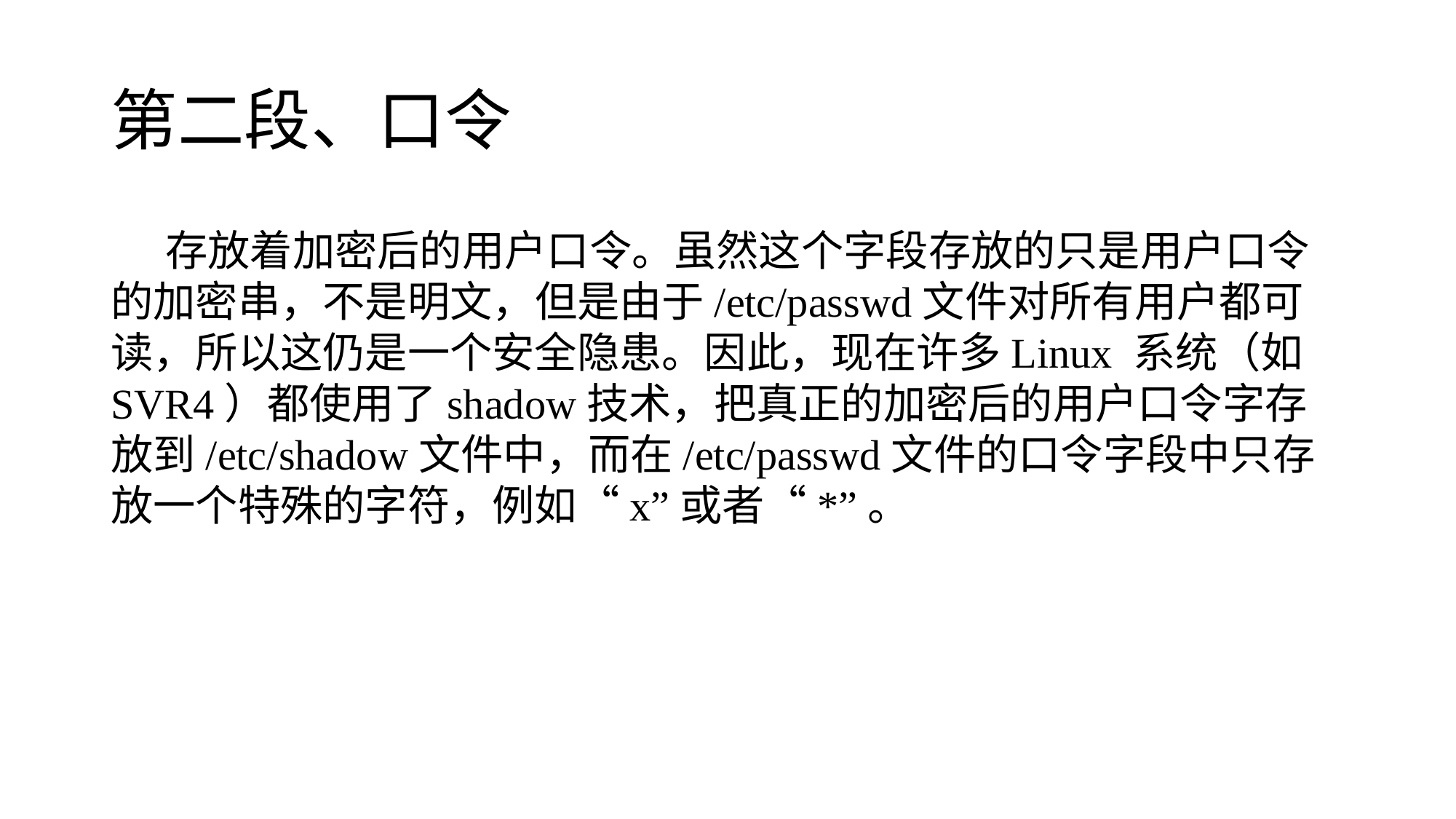

# 第二段、口令
存放着加密后的用户口令。虽然这个字段存放的只是用户口令的加密串，不是明文，但是由于/etc/passwd文件对所有用户都可读，所以这仍是一个安全隐患。因此，现在许多Linux 系统（如SVR4）都使用了shadow技术，把真正的加密后的用户口令字存放到/etc/shadow文件中，而在/etc/passwd文件的口令字段中只存放一个特殊的字符，例如“x”或者“*”。